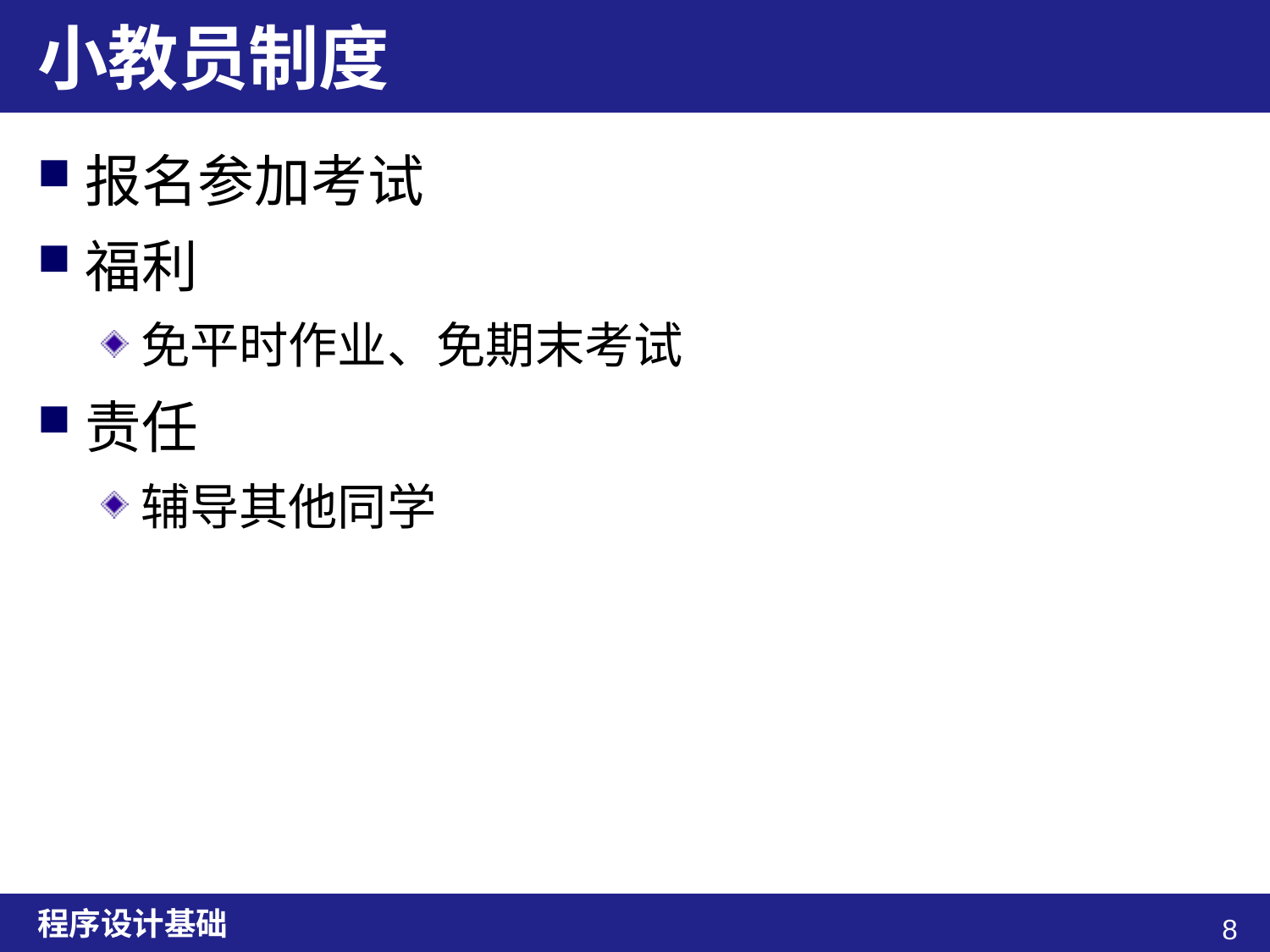

# 小教员制度
报名参加考试
福利
免平时作业、免期末考试
责任
辅导其他同学